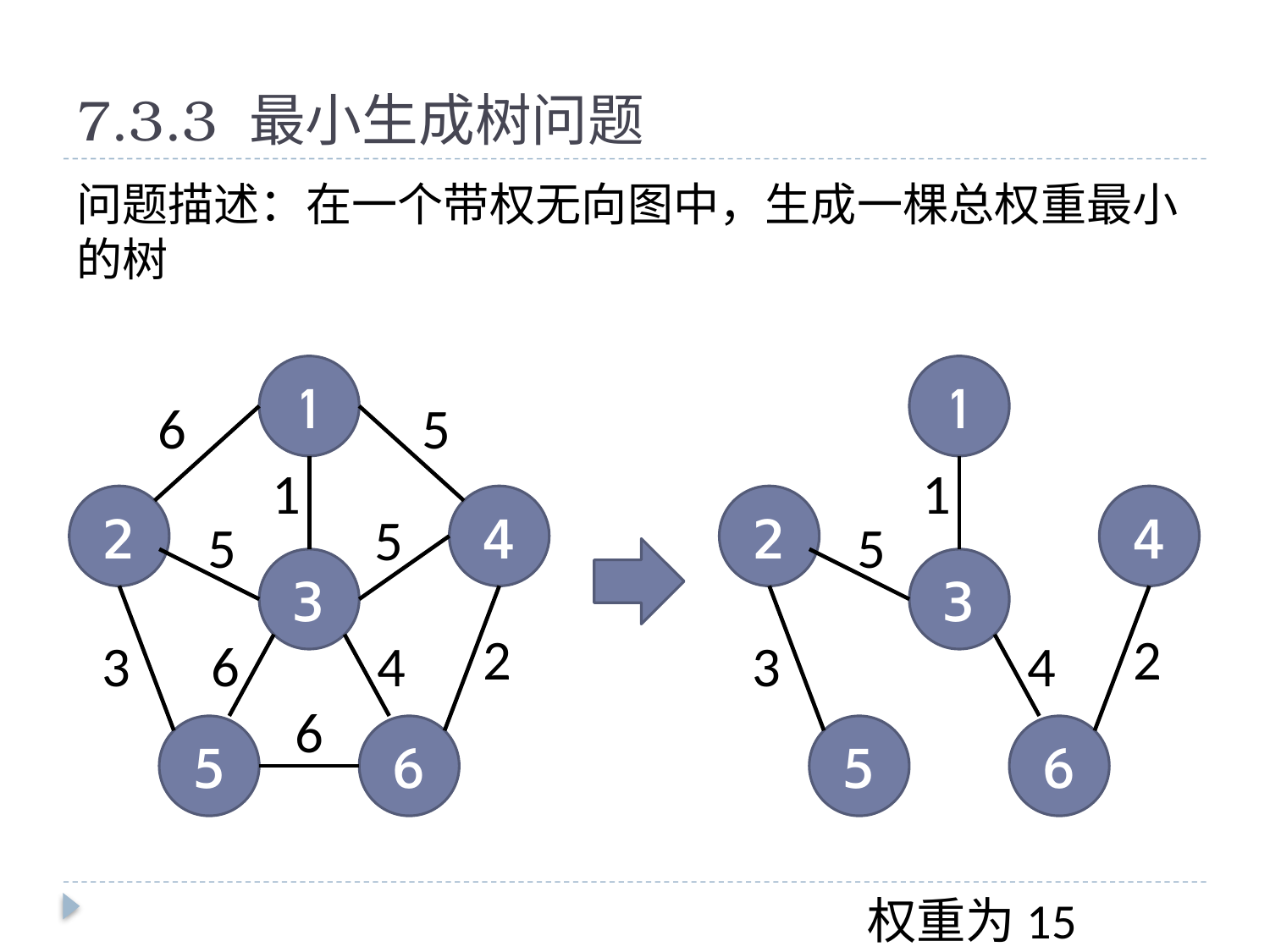

# 7.3.3 最小生成树问题
问题描述：在一个带权无向图中，生成一棵总权重最小的树
1
6
5
1
2
4
5
5
3
2
3
6
4
6
5
6
1
1
2
4
5
3
2
3
4
5
6

权重为15